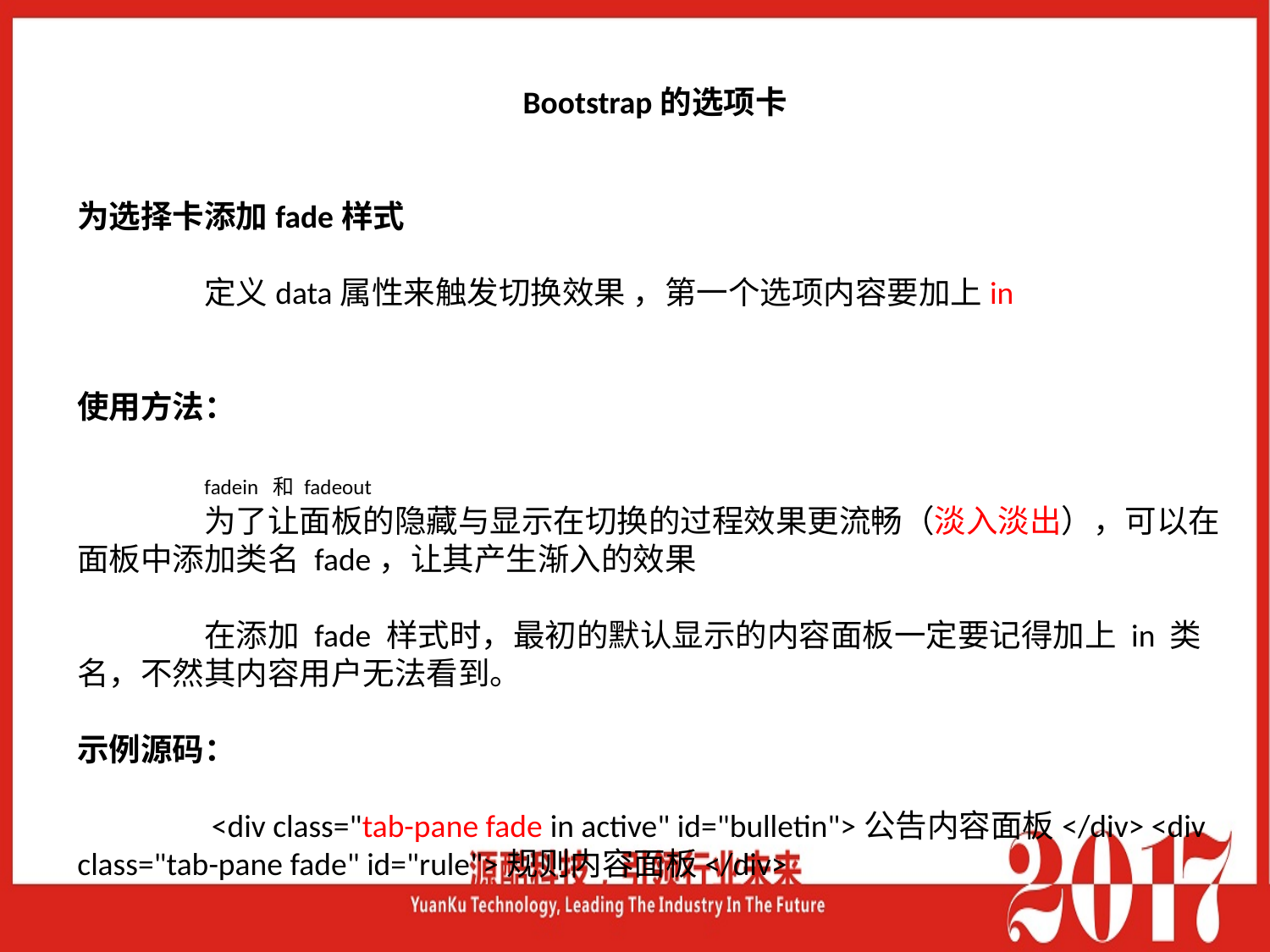

Bootstrap的选项卡

为选择卡添加fade样式

	定义data属性来触发切换效果 ，第一个选项内容要加上in

使用方法：

	fadein  和 fadeout
	为了让面板的隐藏与显示在切换的过程效果更流畅（淡入淡出），可以在面板中添加类名 fade，让其产生渐入的效果

	在添加 fade 样式时，最初的默认显示的内容面板一定要记得加上 in 类名，不然其内容用户无法看到。

示例源码：

	 <div class="tab-pane fade in active" id="bulletin">公告内容面板</div> <div class="tab-pane fade" id="rule">规则内容面板</div>